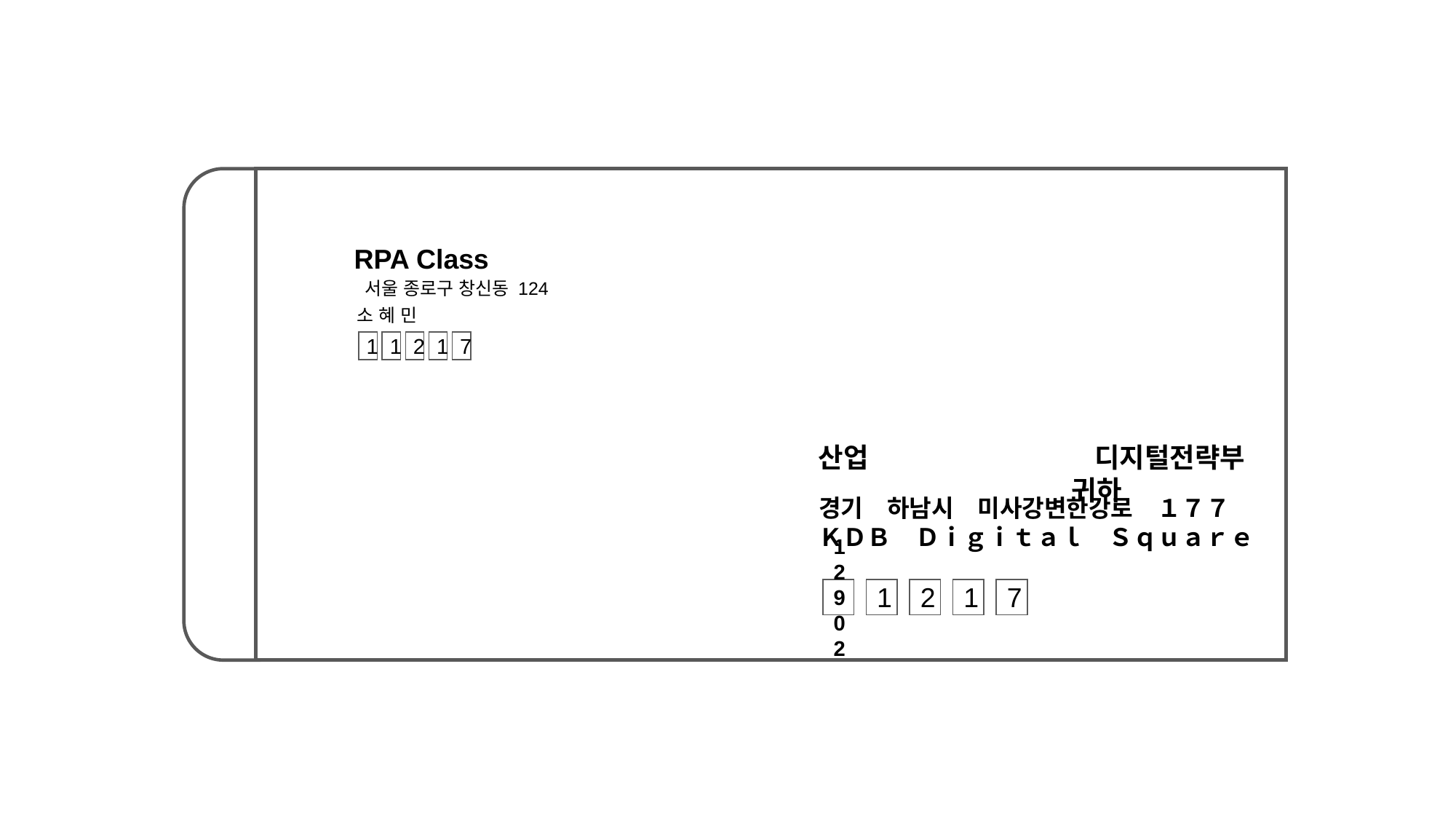

RPA Class
서울 종로구 창신동 124
소 혜 민
1
1
2
1
7
산업　　　　　　　　 디지털전략부　　　　　　　　　 귀하
경기　하남시　미사강변한강로　１７７　ＫＤＢ　Ｄｉｇｉｔａｌ　Ｓｑｕａｒｅ
12902
1
2
1
7